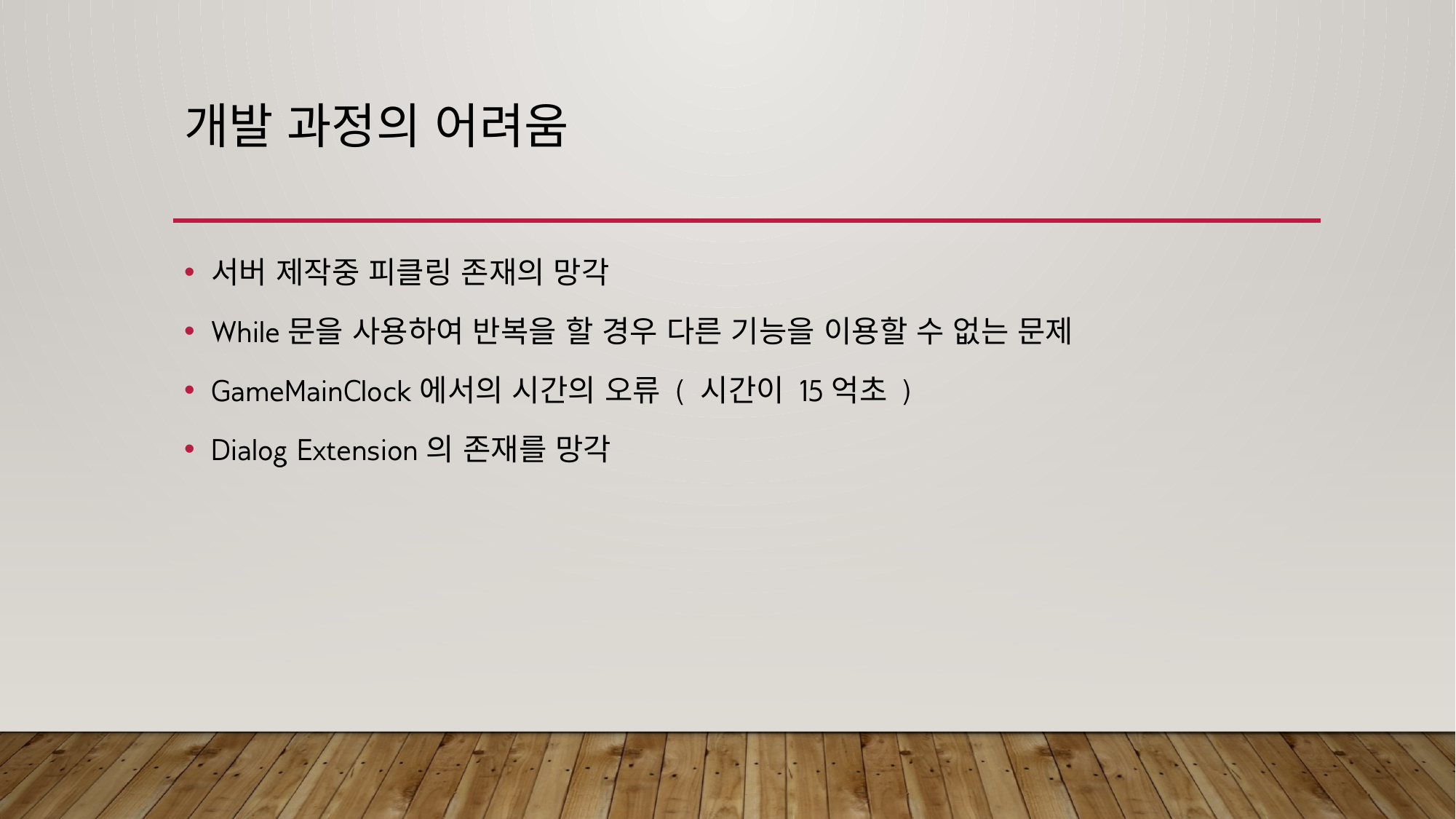

# 개발 과정의 어려움
서버 제작중 피클링 존재의 망각
While문을 사용하여 반복을 할 경우 다른 기능을 이용할 수 없는 문제
GameMainClock에서의 시간의 오류 ( 시간이 15억초 )
Dialog Extension의 존재를 망각